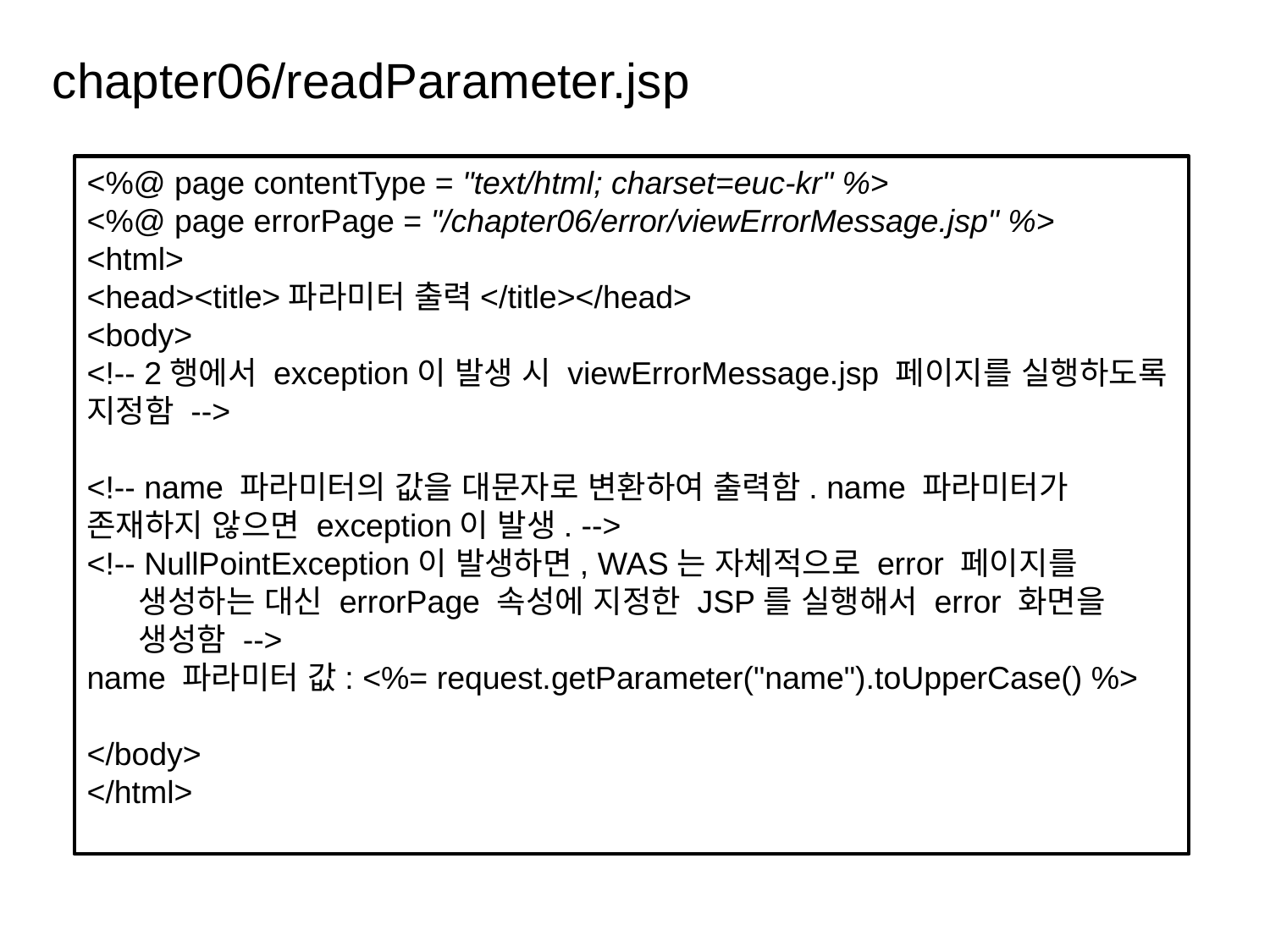

# chapter06/readParameter.jsp
<%@ page contentType = "text/html; charset=euc-kr" %>
<%@ page errorPage = "/chapter06/error/viewErrorMessage.jsp" %>
<html>
<head><title>파라미터 출력</title></head>
<body>
<!-- 2행에서 exception이 발생 시 viewErrorMessage.jsp 페이지를 실행하도록
지정함 -->

<!-- name 파라미터의 값을 대문자로 변환하여 출력함. name 파라미터가
존재하지 않으면 exception이 발생. -->
<!-- NullPointException이 발생하면, WAS는 자체적으로 error 페이지를
     생성하는 대신 errorPage 속성에 지정한 JSP를 실행해서 error 화면을
     생성함 -->
name 파라미터 값: <%= request.getParameter("name").toUpperCase() %>

</body>
</html>